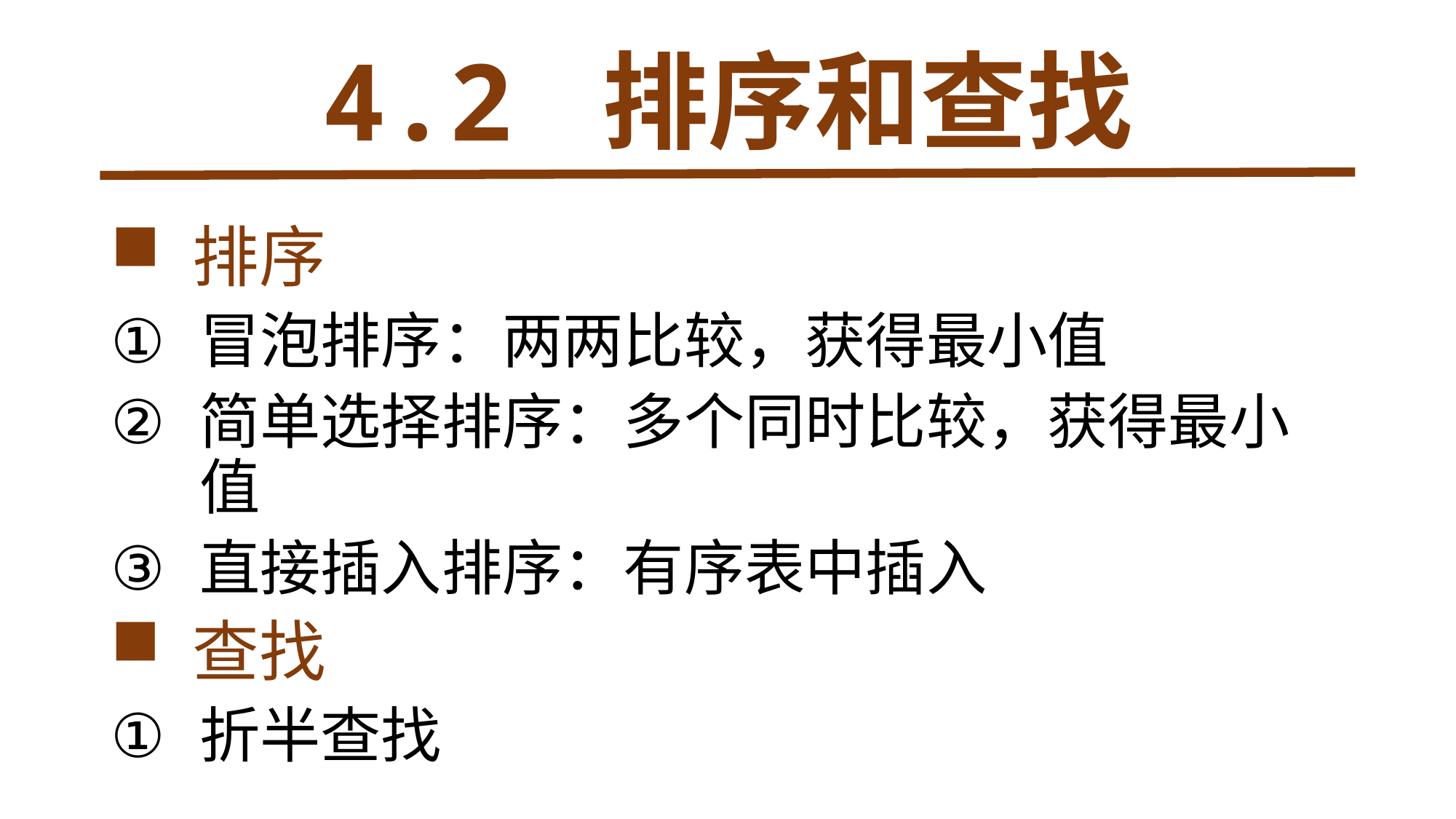

# 4.2 排序和查找
 排序
冒泡排序：两两比较，获得最小值
简单选择排序：多个同时比较，获得最小值
直接插入排序：有序表中插入
 查找
折半查找